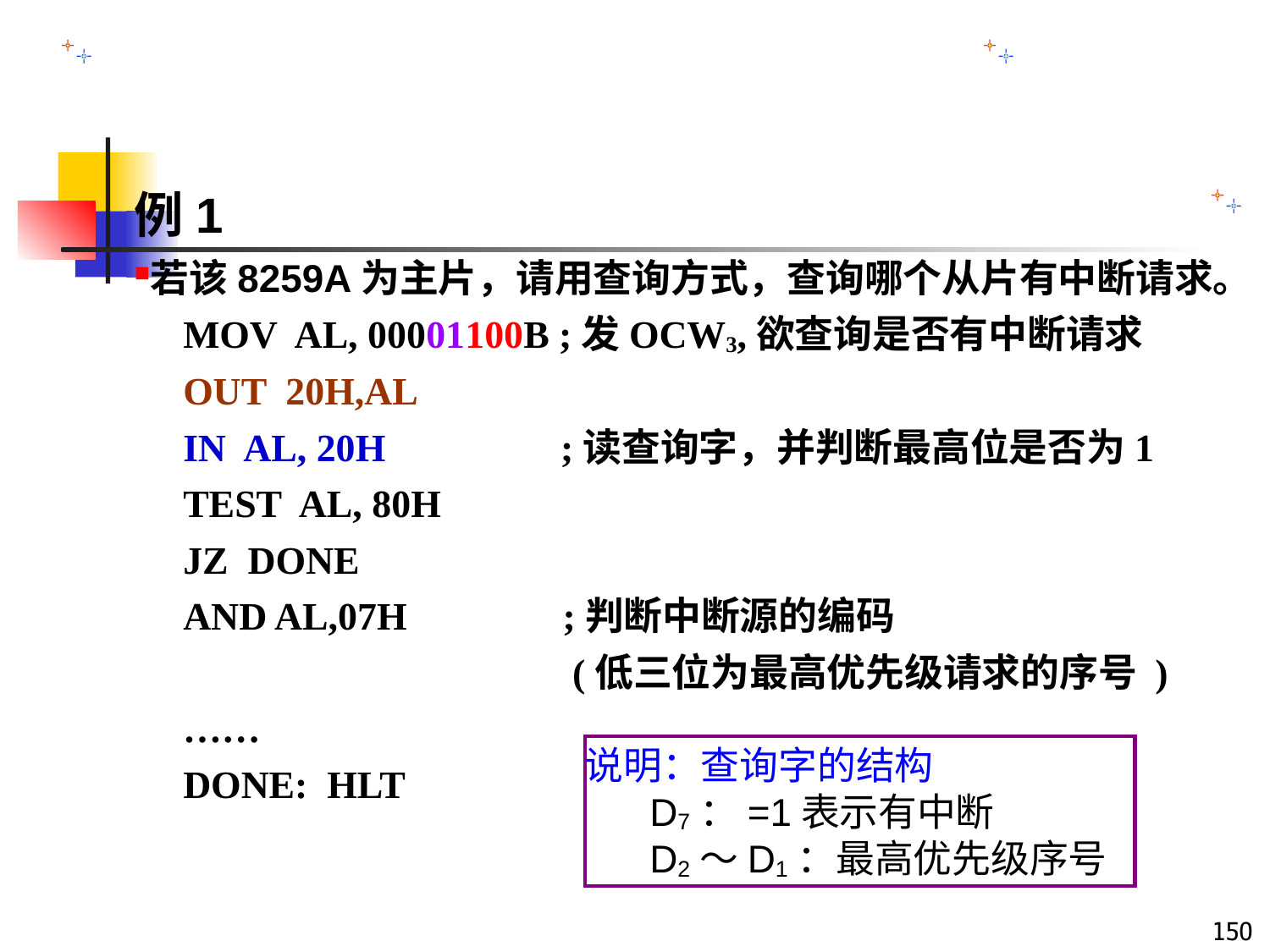

例1
若该8259A为主片，请用查询方式，查询哪个从片有中断请求。
     MOV  AL, 00001100B ;发OCW3,欲查询是否有中断请求
     OUT  20H,AL
     IN  AL, 20H                  ;读查询字，并判断最高位是否为1
     TEST  AL, 80H
     JZ  DONE
     AND AL,07H                ;判断中断源的编码
                                             (低三位为最高优先级请求的序号 )
     ……
     DONE:  HLT
说明：查询字的结构
      D7：=1表示有中断
      D2～D1：最高优先级序号
150